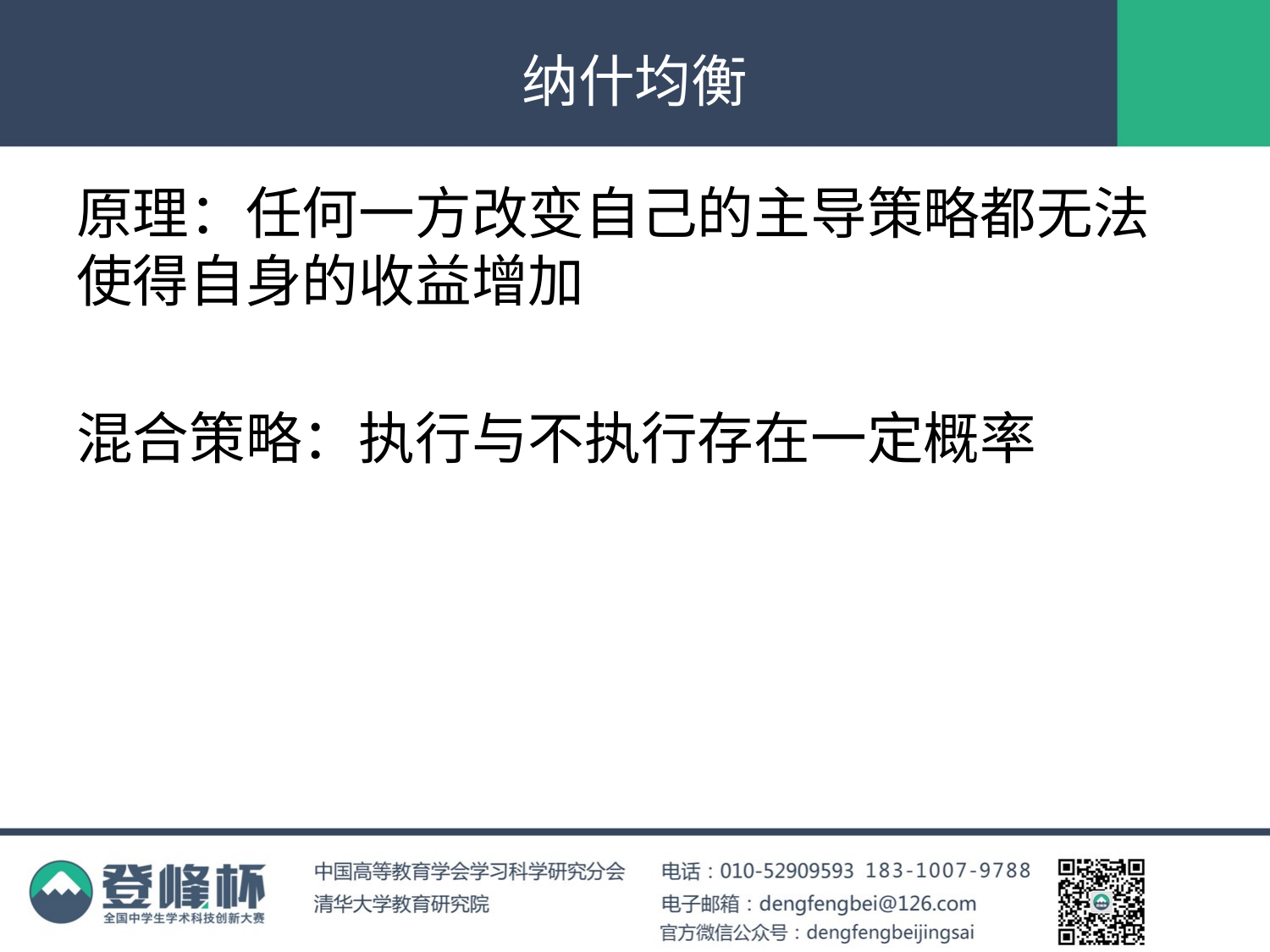

# 纳什均衡
原理：任何一方改变自己的主导策略都无法使得自身的收益增加

混合策略：执行与不执行存在一定概率